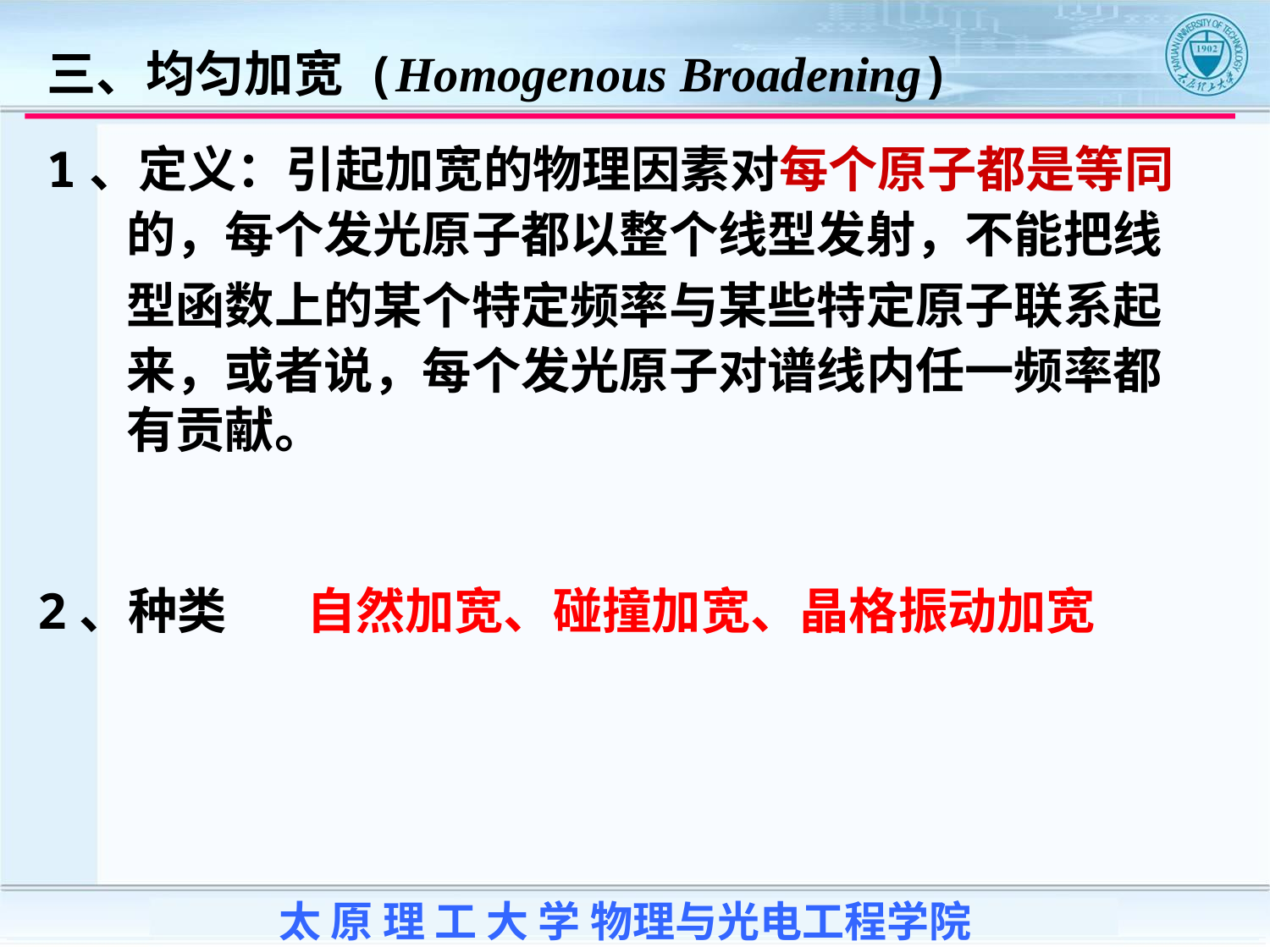

三、均匀加宽 (Homogenous Broadening)

1、定义：引起加宽的物理因素对每个原子都是等同
      的，每个发光原子都以整个线型发射，不能把线
      型函数上的某个特定频率与某些特定原子联系起
      来，或者说，每个发光原子对谱线内任一频率都
      有贡献。
2、种类
自然加宽、碰撞加宽、晶格振动加宽